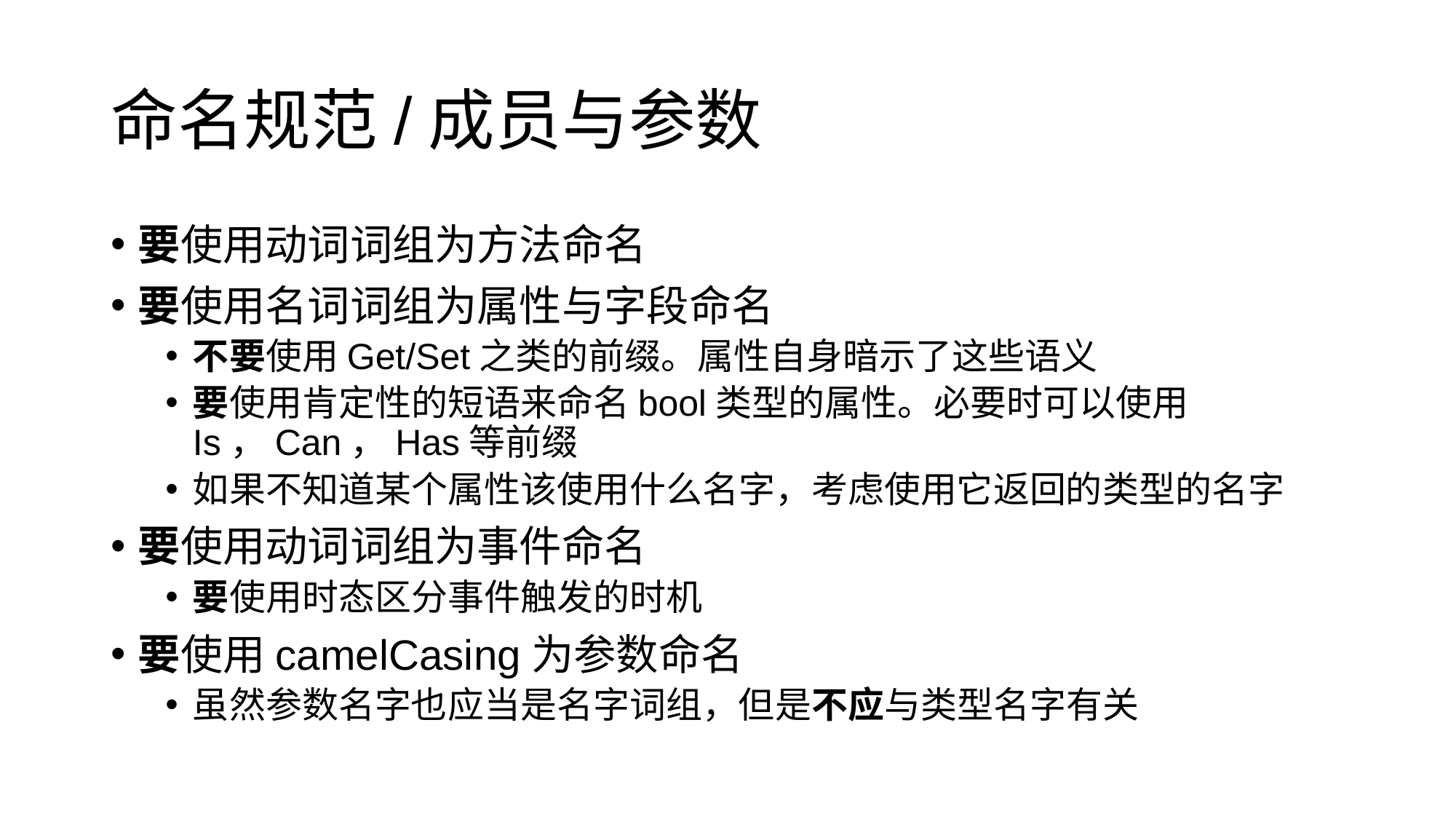

# 命名规范/成员与参数
要使用动词词组为方法命名
要使用名词词组为属性与字段命名
不要使用Get/Set之类的前缀。属性自身暗示了这些语义
要使用肯定性的短语来命名bool类型的属性。必要时可以使用Is，Can，Has等前缀
如果不知道某个属性该使用什么名字，考虑使用它返回的类型的名字
要使用动词词组为事件命名
要使用时态区分事件触发的时机
要使用camelCasing为参数命名
虽然参数名字也应当是名字词组，但是不应与类型名字有关